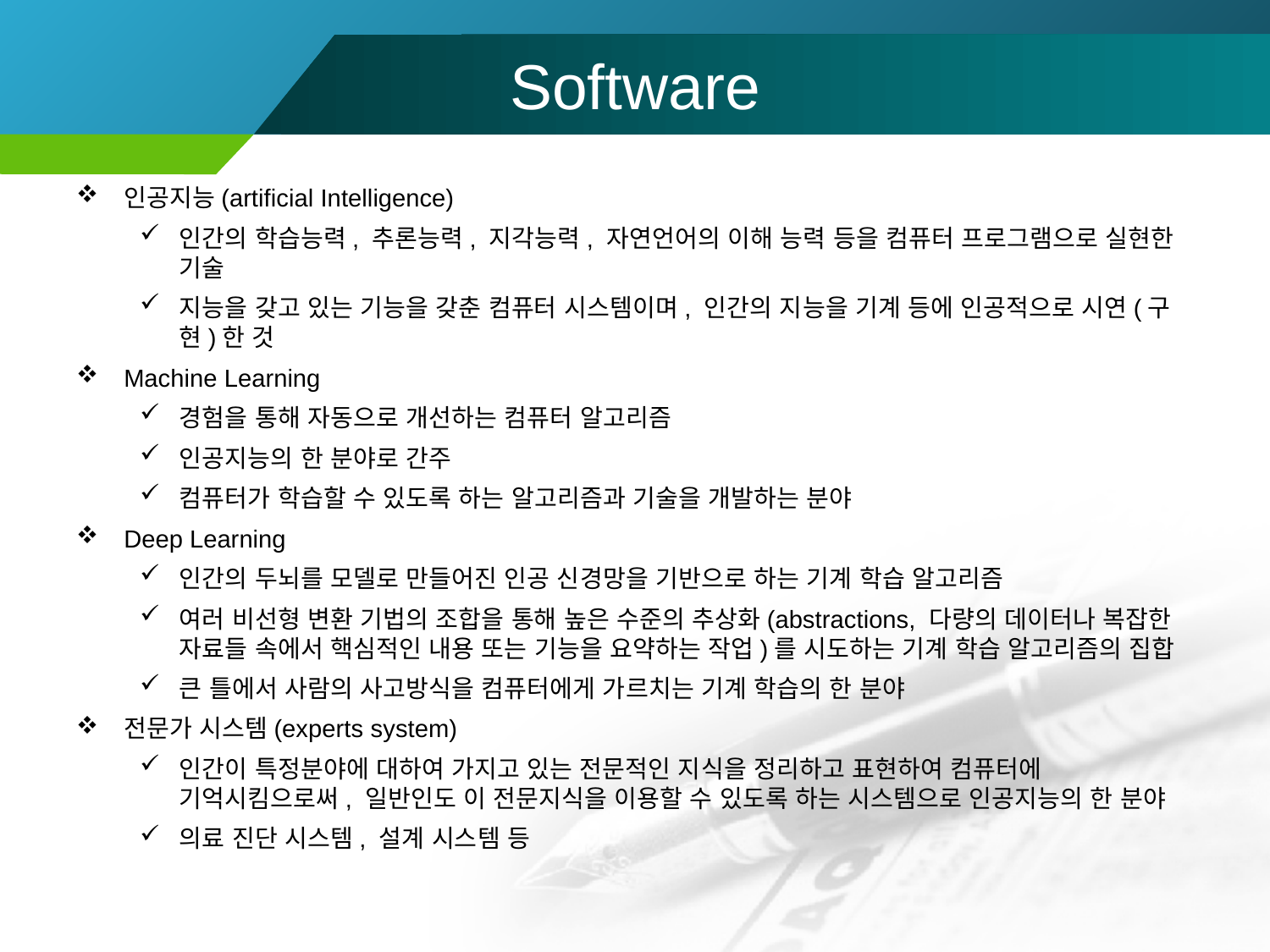

# Software
인공지능(artificial Intelligence)
인간의 학습능력, 추론능력, 지각능력, 자연언어의 이해 능력 등을 컴퓨터 프로그램으로 실현한 기술
지능을 갖고 있는 기능을 갖춘 컴퓨터 시스템이며, 인간의 지능을 기계 등에 인공적으로 시연(구현)한 것
Machine Learning
경험을 통해 자동으로 개선하는 컴퓨터 알고리즘
인공지능의 한 분야로 간주
컴퓨터가 학습할 수 있도록 하는 알고리즘과 기술을 개발하는 분야
Deep Learning
인간의 두뇌를 모델로 만들어진 인공 신경망을 기반으로 하는 기계 학습 알고리즘
여러 비선형 변환 기법의 조합을 통해 높은 수준의 추상화(abstractions, 다량의 데이터나 복잡한 자료들 속에서 핵심적인 내용 또는 기능을 요약하는 작업)를 시도하는 기계 학습 알고리즘의 집합
큰 틀에서 사람의 사고방식을 컴퓨터에게 가르치는 기계 학습의 한 분야
전문가 시스템(experts system)
인간이 특정분야에 대하여 가지고 있는 전문적인 지식을 정리하고 표현하여 컴퓨터에 기억시킴으로써, 일반인도 이 전문지식을 이용할 수 있도록 하는 시스템으로 인공지능의 한 분야
의료 진단 시스템, 설계 시스템 등